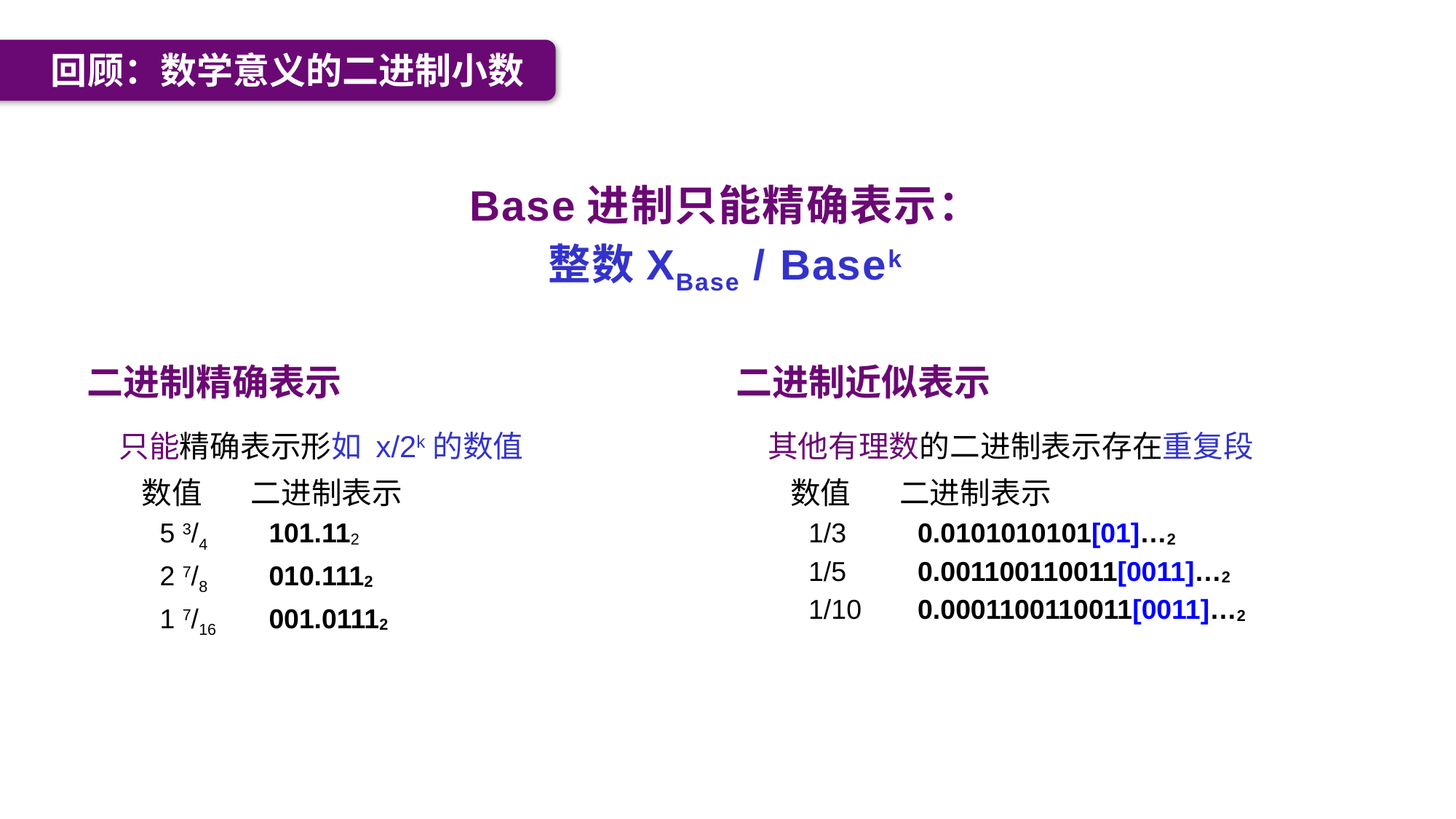

回顾：数学意义的二进制小数
Base进制只能精确表示：
整数XBase / Basek
二进制精确表示
只能精确表示形如 x/2k的数值

数值	二进制表示
5 3/4	101.112
2 7/8 	010.1112
1 7/16 	001.01112
二进制近似表示
其他有理数的二进制表示存在重复段

数值	二进制表示
1/3	0.0101010101[01]…2
1/5	0.001100110011[0011]…2
1/10	0.0001100110011[0011]…2